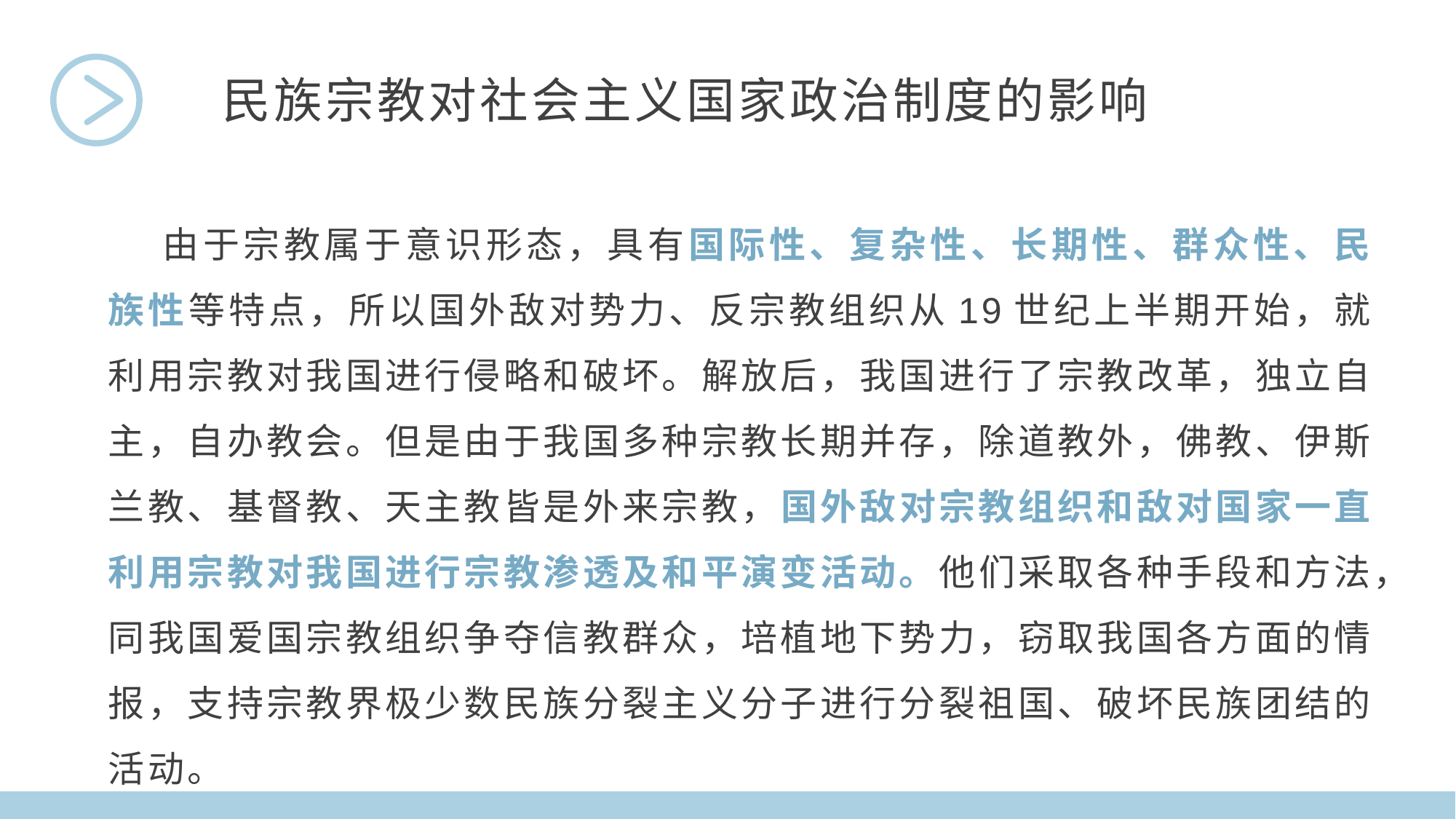

民族宗教对社会主义国家政治制度的影响
由于宗教属于意识形态，具有国际性、复杂性、长期性、群众性、民族性等特点，所以国外敌对势力、反宗教组织从19世纪上半期开始，就利用宗教对我国进行侵略和破坏。解放后，我国进行了宗教改革，独立自主，自办教会。但是由于我国多种宗教长期并存，除道教外，佛教、伊斯兰教、基督教、天主教皆是外来宗教，国外敌对宗教组织和敌对国家一直利用宗教对我国进行宗教渗透及和平演变活动。他们采取各种手段和方法，同我国爱国宗教组织争夺信教群众，培植地下势力，窃取我国各方面的情报，支持宗教界极少数民族分裂主义分子进行分裂祖国、破坏民族团结的活动。